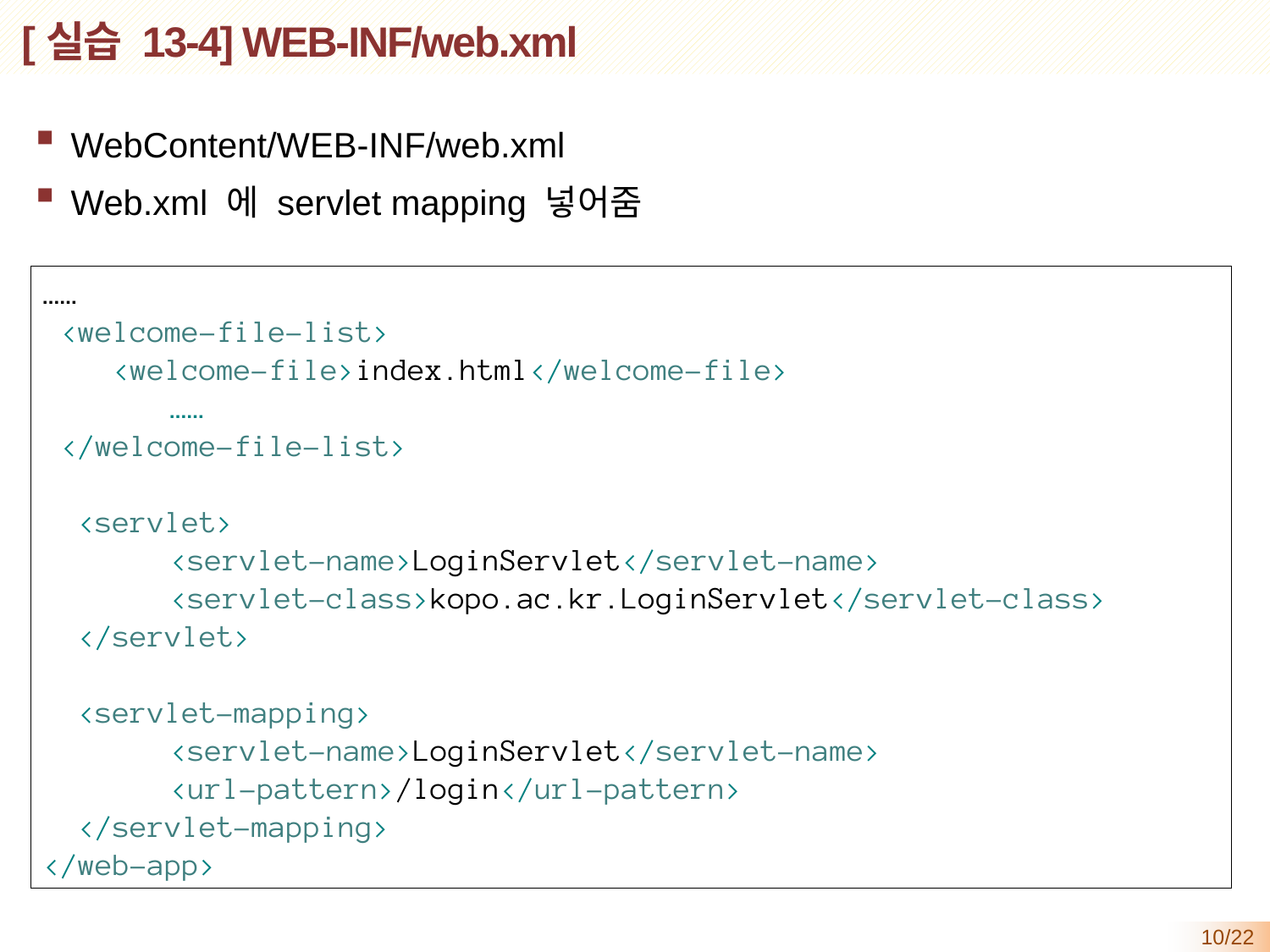

# [실습 13-4] WEB-INF/web.xml
WebContent/WEB-INF/web.xml
Web.xml 에 servlet mapping 넣어줌

……
 <welcome-file-list>
    <welcome-file>index.html</welcome-file>
	……
 </welcome-file-list>

  <servlet>
  	<servlet-name>LoginServlet</servlet-name>
  	<servlet-class>kopo.ac.kr.LoginServlet</servlet-class>
  </servlet>

  <servlet-mapping>
  	<servlet-name>LoginServlet</servlet-name>
  	<url-pattern>/login</url-pattern>
  </servlet-mapping>
</web-app>